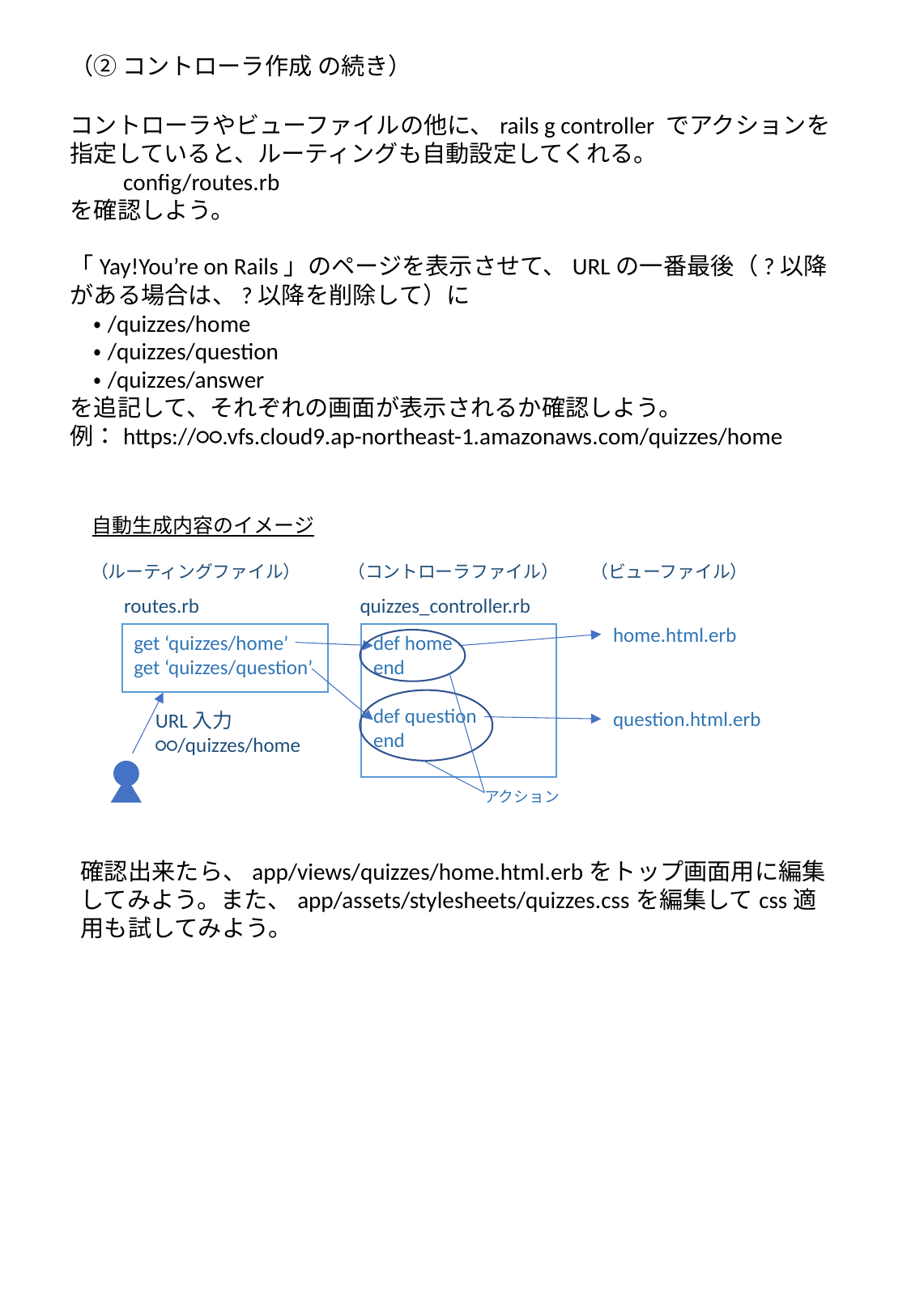

（② コントローラ作成 の続き）
コントローラやビューファイルの他に、rails g controller でアクションを指定していると、ルーティングも自動設定してくれる。
　　config/routes.rb
を確認しよう。

「Yay!You’re on Rails」のページを表示させて、URLの一番最後（?以降がある場合は、?以降を削除して）に
　・/quizzes/home
　・/quizzes/question
　・/quizzes/answer
を追記して、それぞれの画面が表示されるか確認しよう。
例：https://○○.vfs.cloud9.ap-northeast-1.amazonaws.com/quizzes/home
自動生成内容のイメージ
（ルーティングファイル）
（コントローラファイル）
（ビューファイル）
routes.rb
quizzes_controller.rb
home.html.erb
get ‘quizzes/home’
get ‘quizzes/question’
def home
end

def question
end
question.html.erb
URL入力
○○/quizzes/home

アクション
確認出来たら、app/views/quizzes/home.html.erbをトップ画面用に編集してみよう。また、app/assets/stylesheets/quizzes.cssを編集してcss適用も試してみよう。